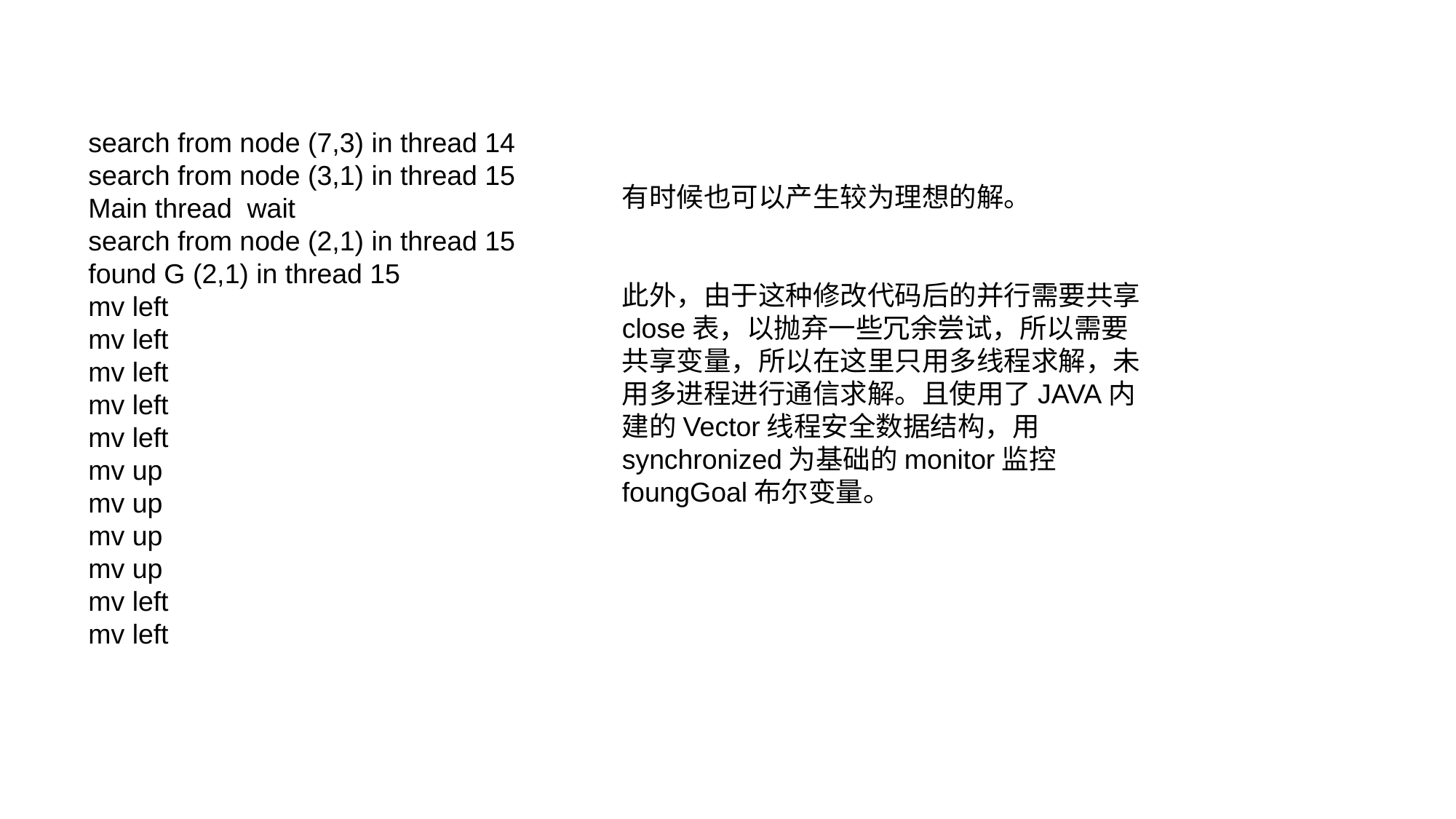

search from node (7,3) in thread 14
search from node (3,1) in thread 15
Main thread  wait
search from node (2,1) in thread 15
found G (2,1) in thread 15
mv left
mv left
mv left
mv left
mv left
mv up
mv up
mv up
mv up
mv left
mv left
有时候也可以产生较为理想的解。

此外，由于这种修改代码后的并行需要共享close表，以抛弃一些冗余尝试，所以需要共享变量，所以在这里只用多线程求解，未用多进程进行通信求解。且使用了JAVA内建的Vector线程安全数据结构，用synchronized为基础的monitor监控foungGoal布尔变量。